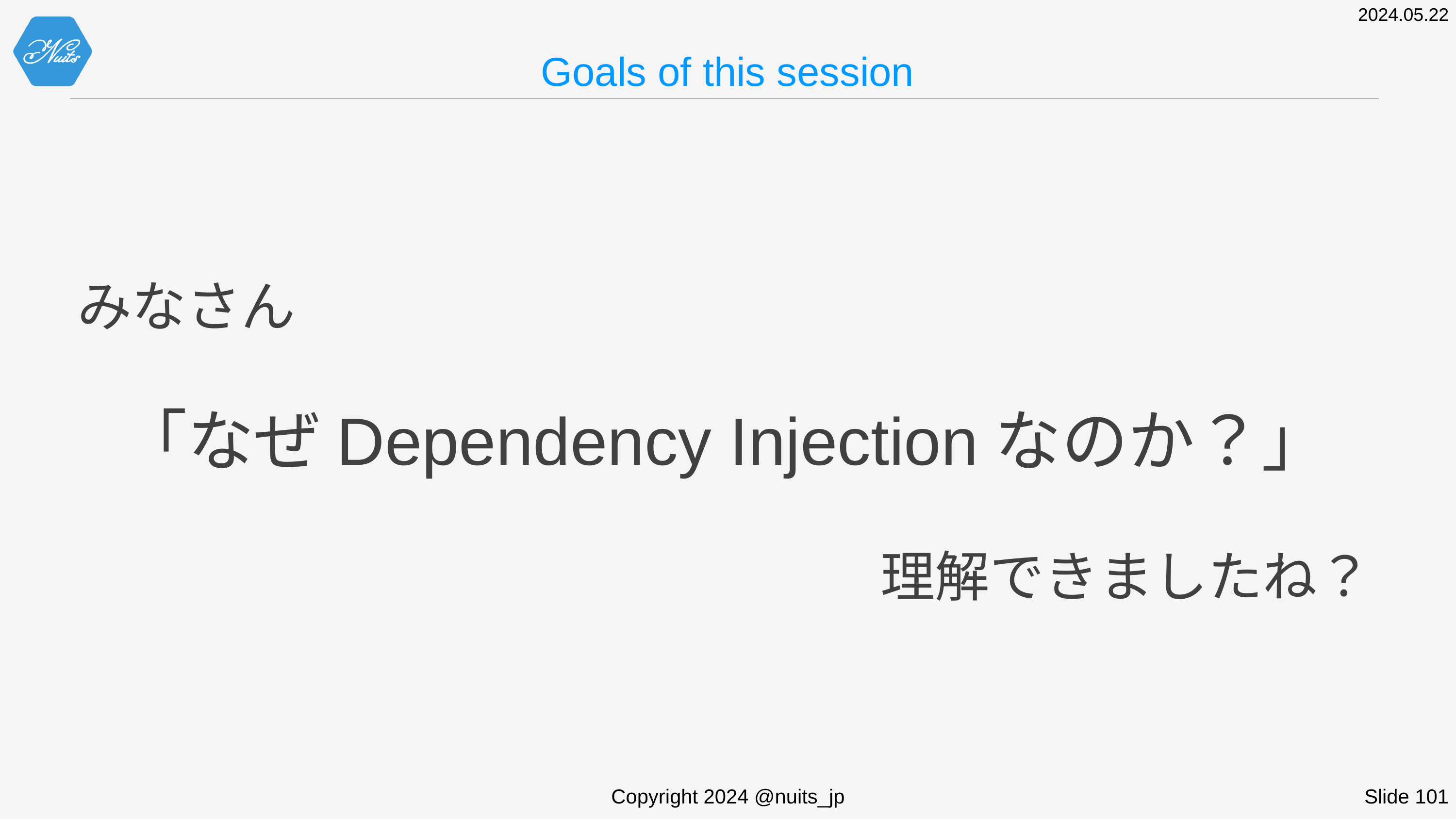

# Goals of this session
みなさん

「なぜDependency Injectionなのか？」

理解できましたね？